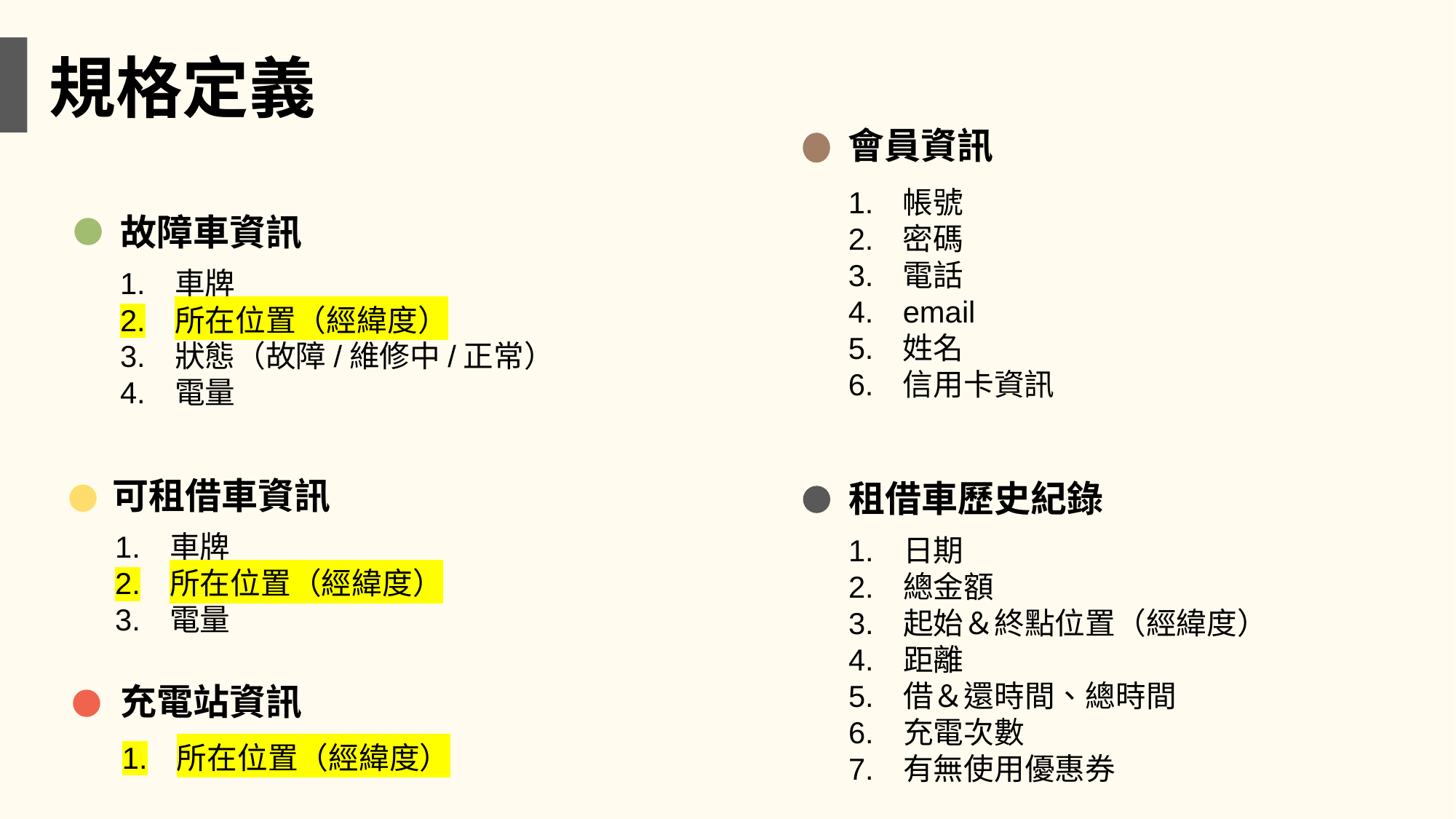

規格定義
會員資訊
帳號
密碼
電話
email
姓名
信用卡資訊

故障車資訊
車牌
所在位置（經緯度）
狀態（故障/維修中/正常）
電量

可租借車資訊
車牌
所在位置（經緯度）
電量
租借車歷史紀錄
日期
總金額
起始＆終點位置（經緯度）
距離
借＆還時間、總時間
充電次數
有無使用優惠券

充電站資訊
所在位置（經緯度）